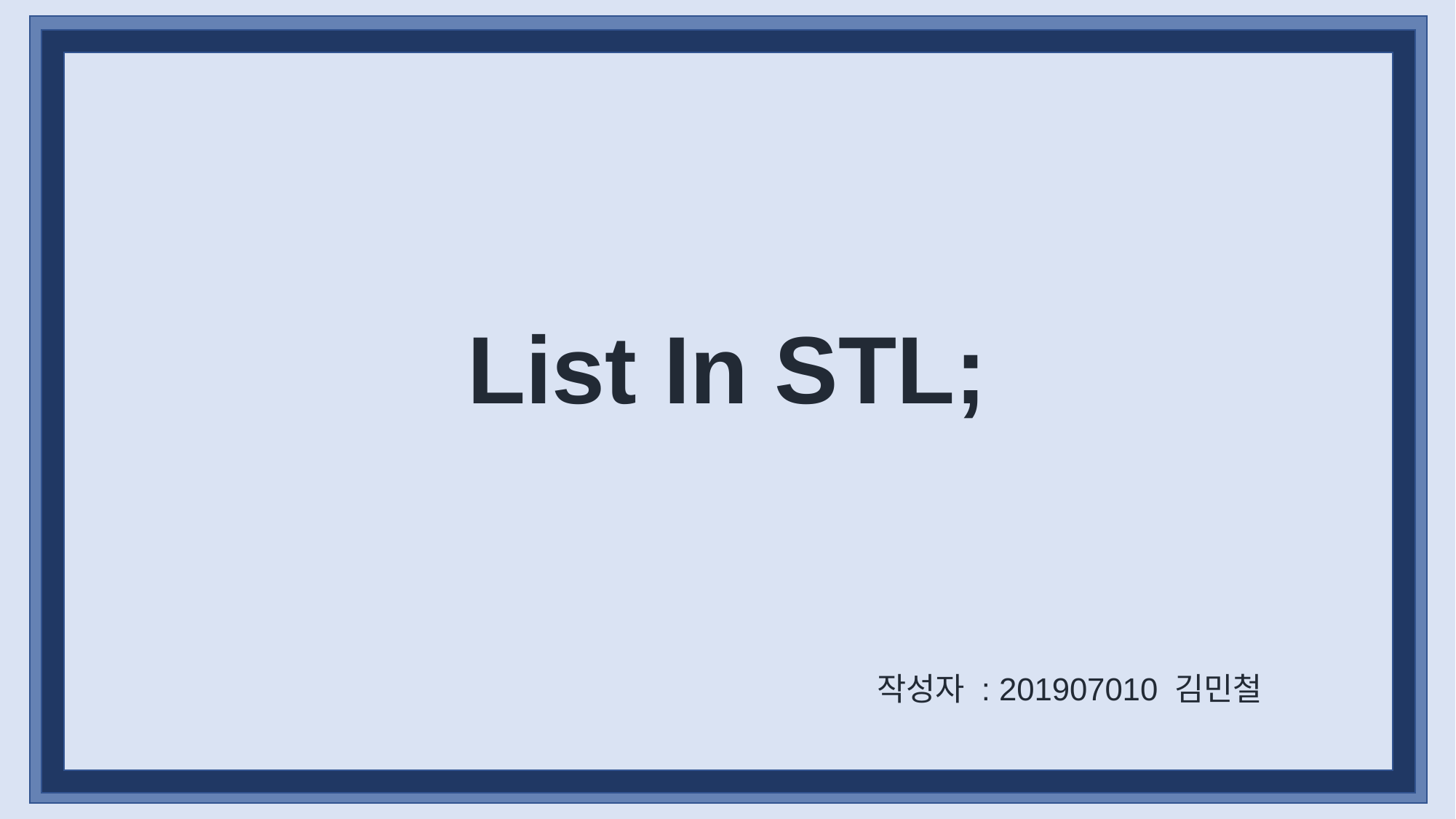

# List In STL;
작성자 : 201907010 김민철